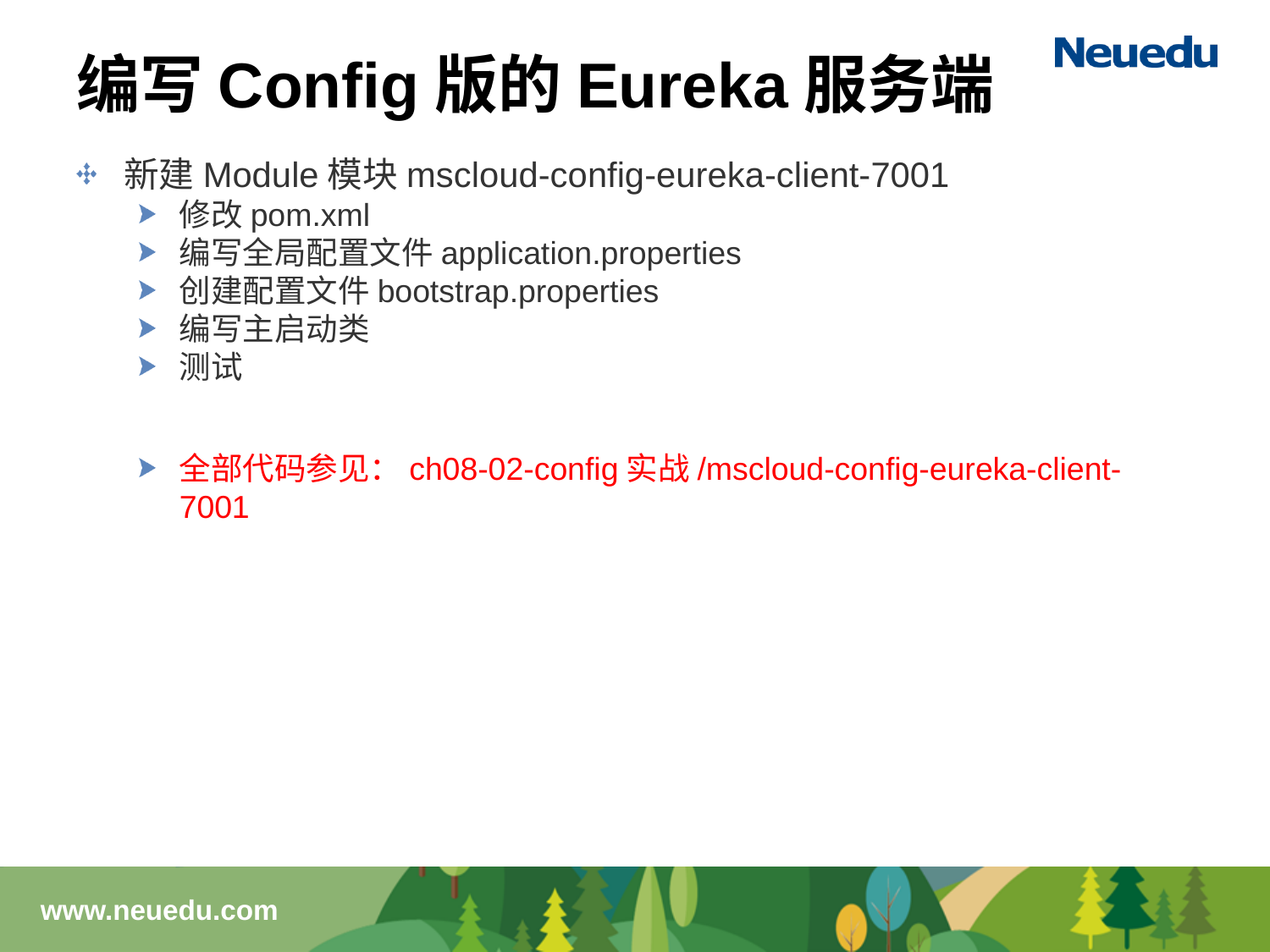

# 编写Config版的Eureka服务端
新建Module模块mscloud-config-eureka-client-7001
修改pom.xml
编写全局配置文件application.properties
创建配置文件bootstrap.properties
编写主启动类
测试

全部代码参见：ch08-02-config实战/mscloud-config-eureka-client-7001